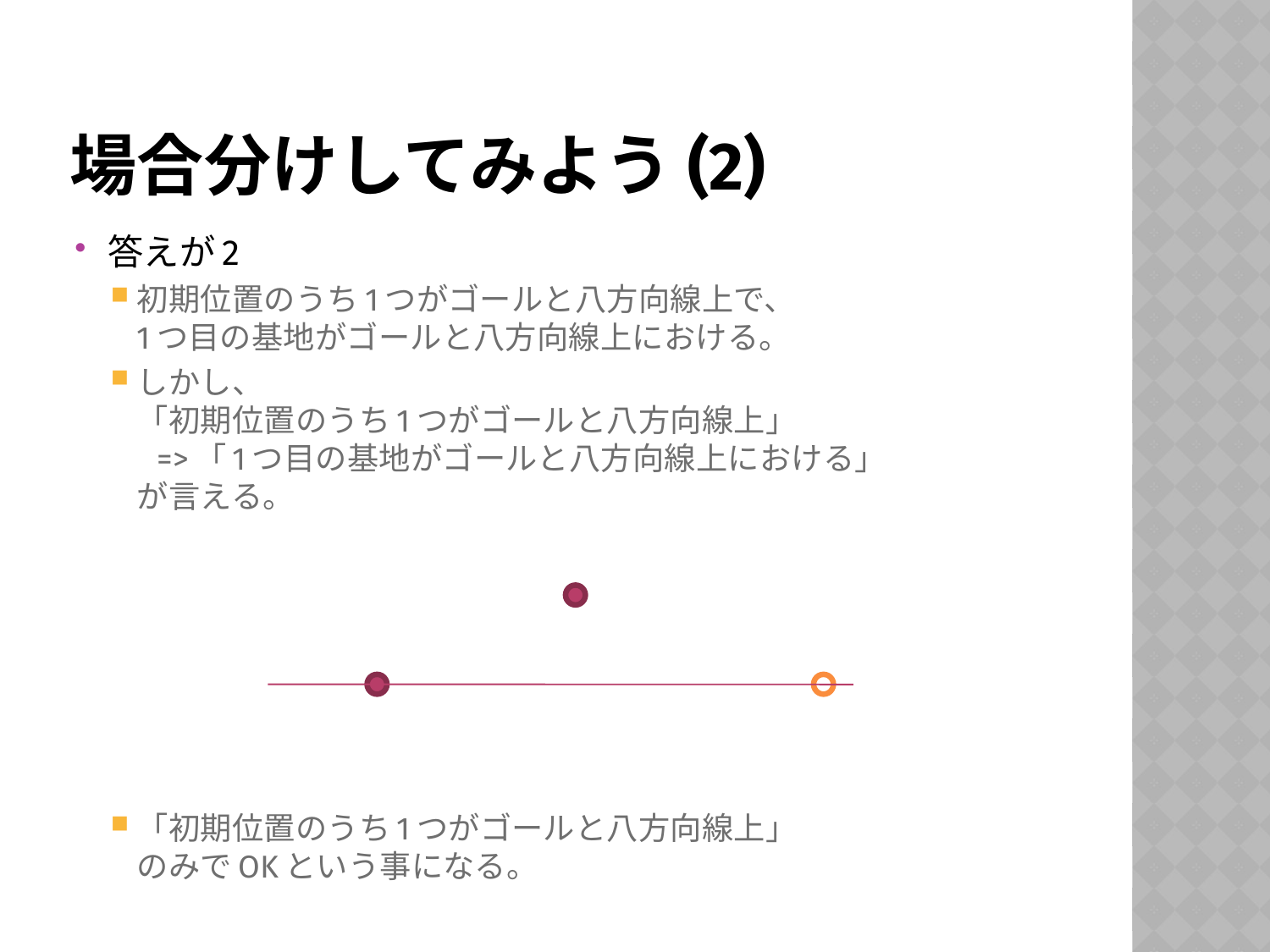

# 場合分けしてみよう(2)
答えが2
初期位置のうち1つがゴールと八方向線上で、
1つ目の基地がゴールと八方向線上における。
しかし、
「初期位置のうち1つがゴールと八方向線上」
  =>「1つ目の基地がゴールと八方向線上における」
が言える。

「初期位置のうち1つがゴールと八方向線上」
のみでOKという事になる。